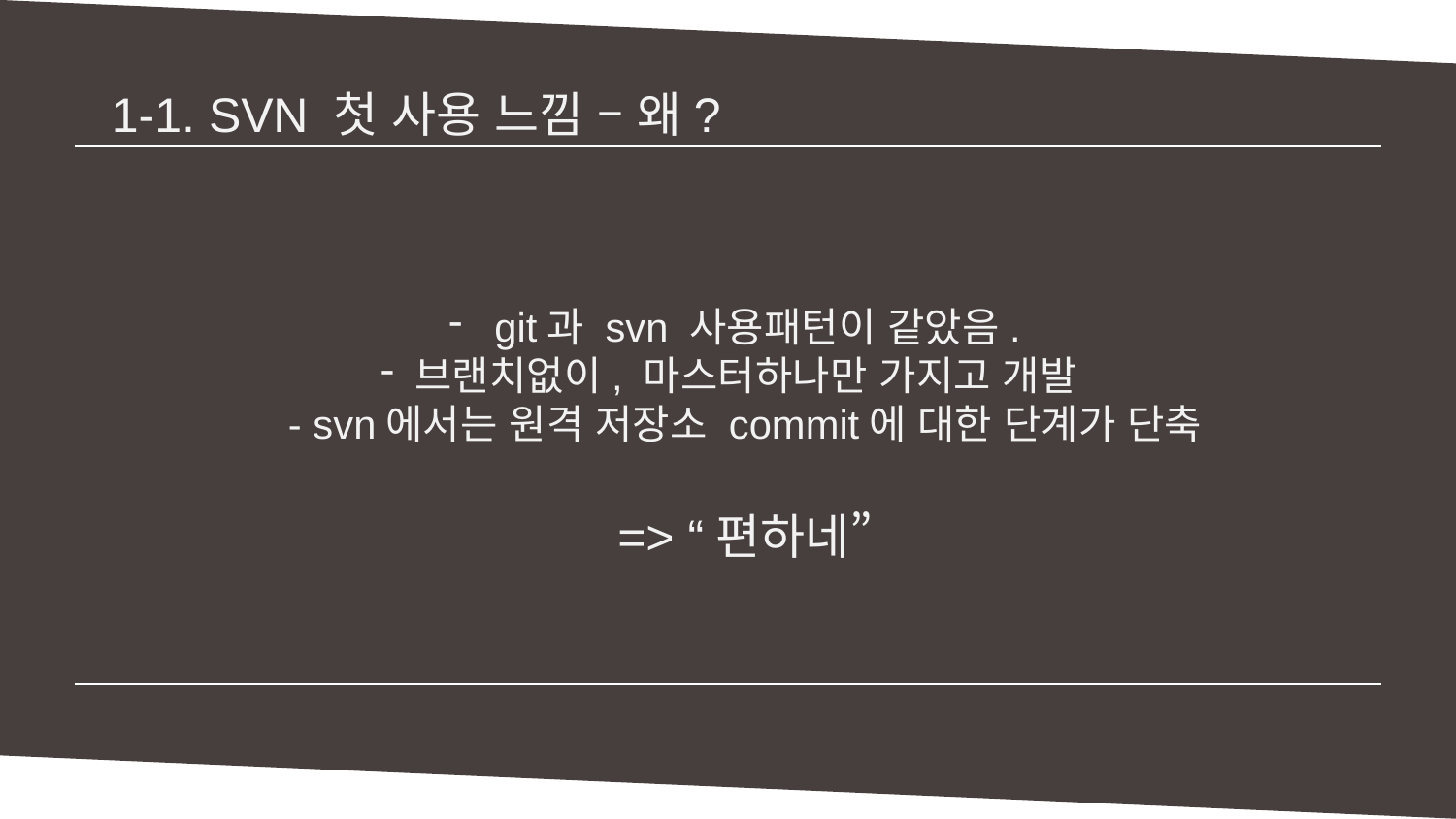

1-1. SVN 첫 사용 느낌 – 왜?

 git과 svn 사용패턴이 같았음.
브랜치없이, 마스터하나만 가지고 개발
- svn에서는 원격 저장소 commit에 대한 단계가 단축
=> “편하네”